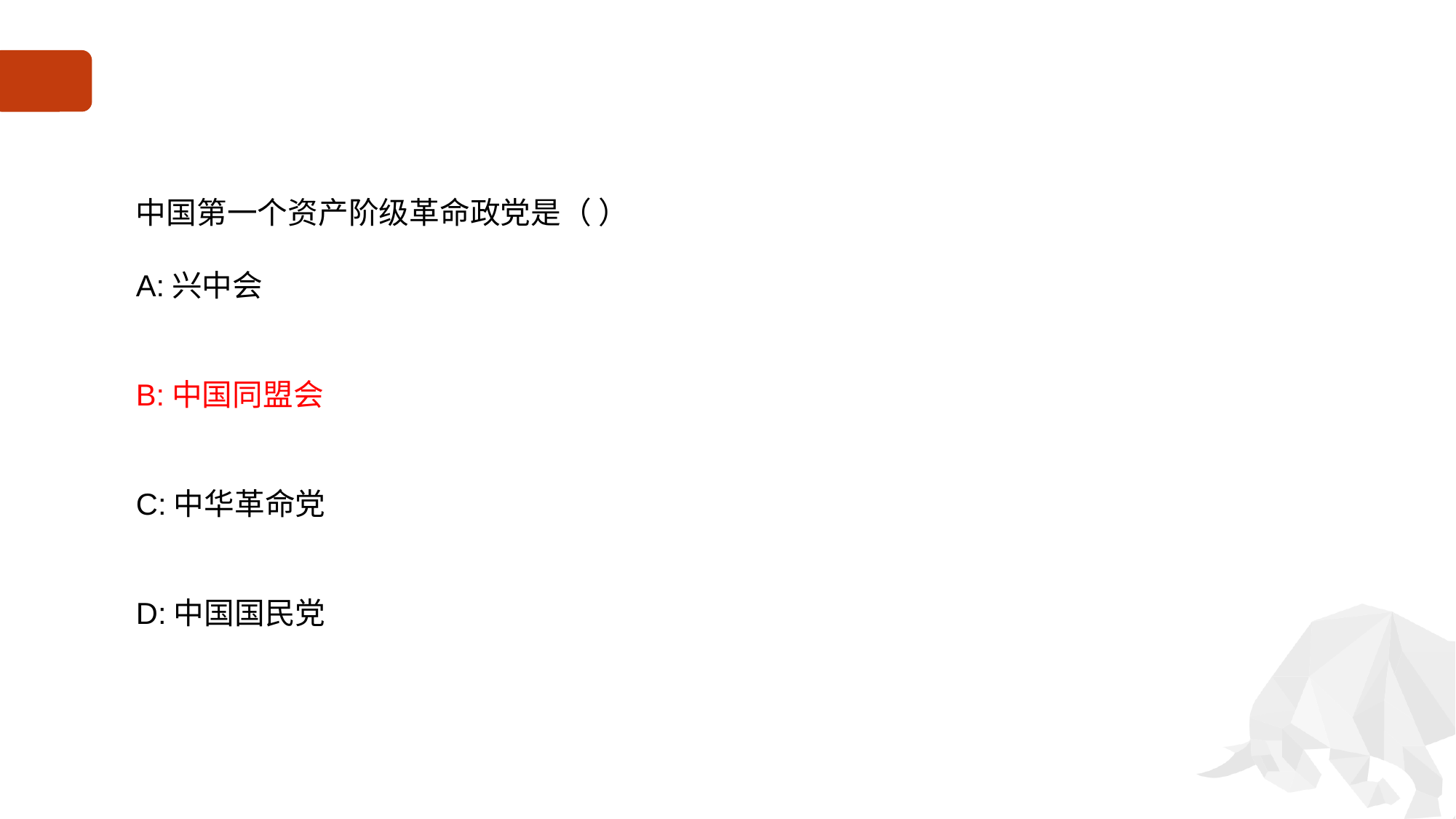

#
中国第一个资产阶级革命政党是（ ）

A:兴中会

B:中国同盟会

C:中华革命党

D:中国国民党